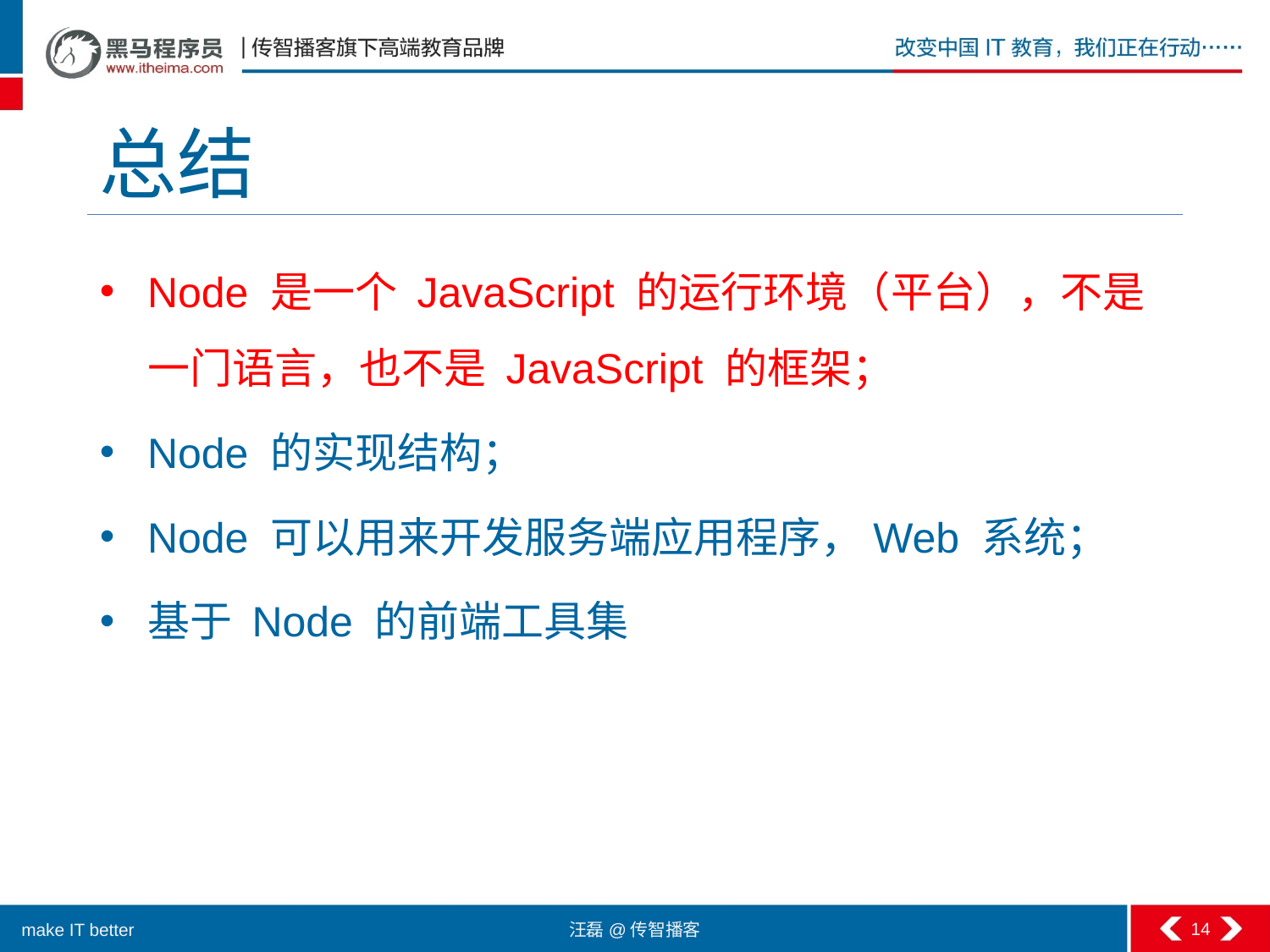

# 总结
Node 是一个 JavaScript 的运行环境（平台），不是一门语言，也不是 JavaScript 的框架；
Node 的实现结构；
Node 可以用来开发服务端应用程序，Web 系统；
基于 Node 的前端工具集

14
汪磊@传智播客
make IT better